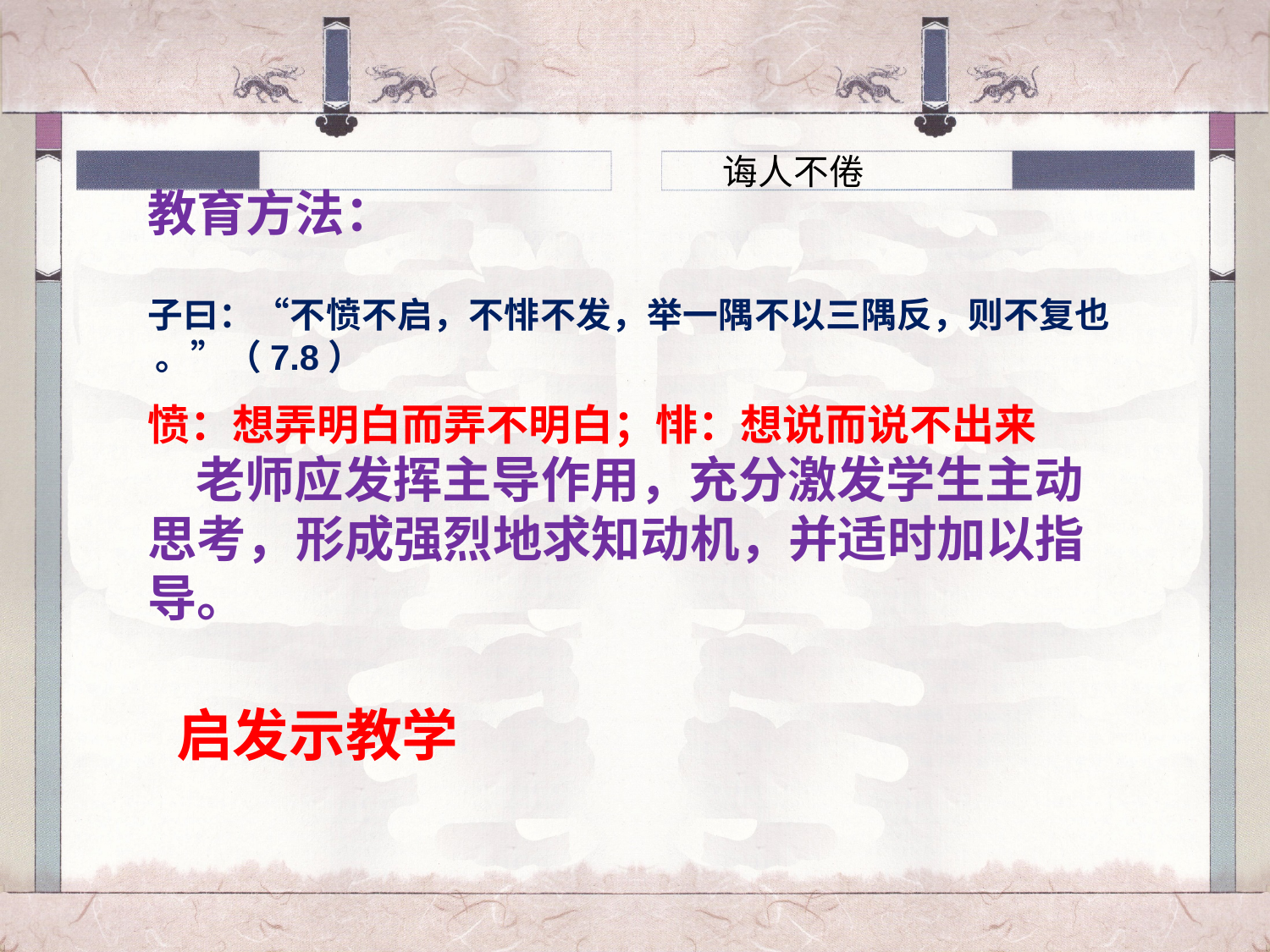

诲人不倦
教育方法：
子曰：“不愤不启，不悱不发，举一隅不以三隅反，则不复也 。”（7.8）
愤：想弄明白而弄不明白；悱：想说而说不出来
    老师应发挥主导作用，充分激发学生主动思考，形成强烈地求知动机，并适时加以指导。
启发示教学